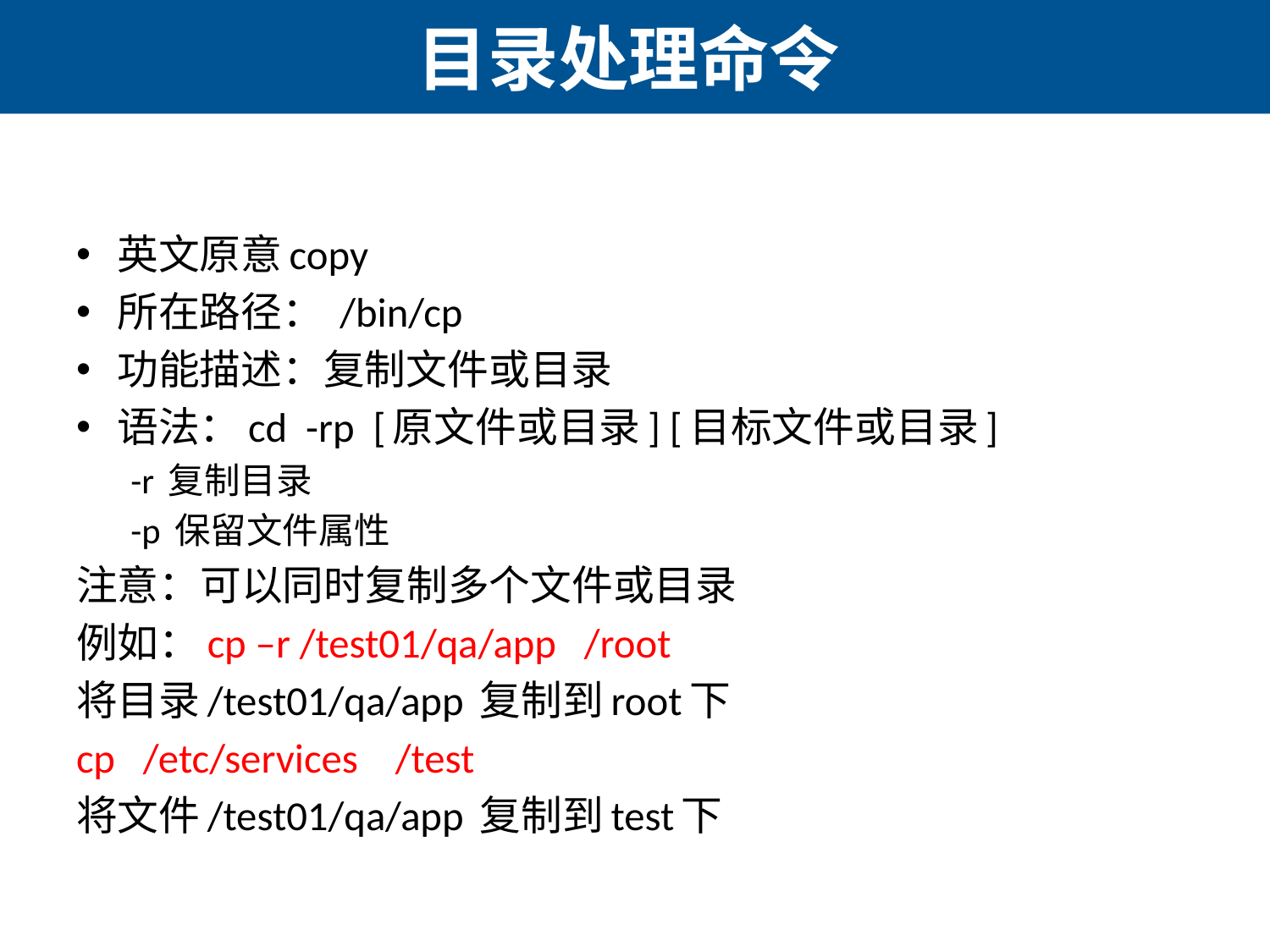

# 目录处理命令
英文原意copy
所在路径： /bin/cp
功能描述：复制文件或目录
语法：cd  -rp  [原文件或目录] [目标文件或目录]
-r 复制目录
-p 保留文件属性
注意：可以同时复制多个文件或目录
例如：cp –r /test01/qa/app   /root
将目录/test01/qa/app 复制到root下
cp   /etc/services    /test
将文件/test01/qa/app 复制到test下